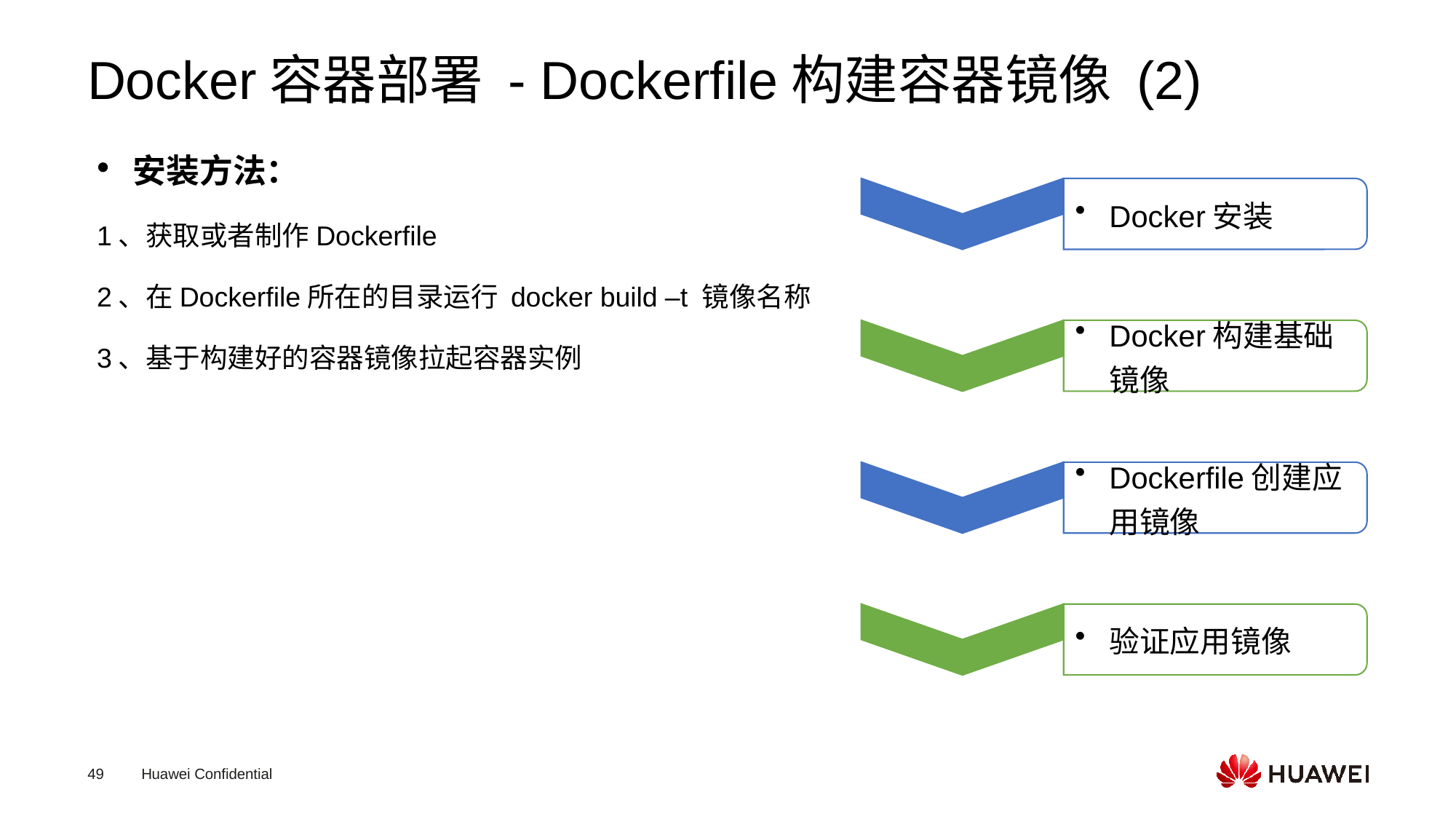

# Docker容器部署 - Dockerfile构建容器镜像 (2)
安装方法：
1、获取或者制作Dockerfile
2、在Dockerfile所在的目录运行 docker build –t 镜像名称
3、基于构建好的容器镜像拉起容器实例

Docker安装
Docker构建基础镜像
Dockerfile创建应用镜像
验证应用镜像